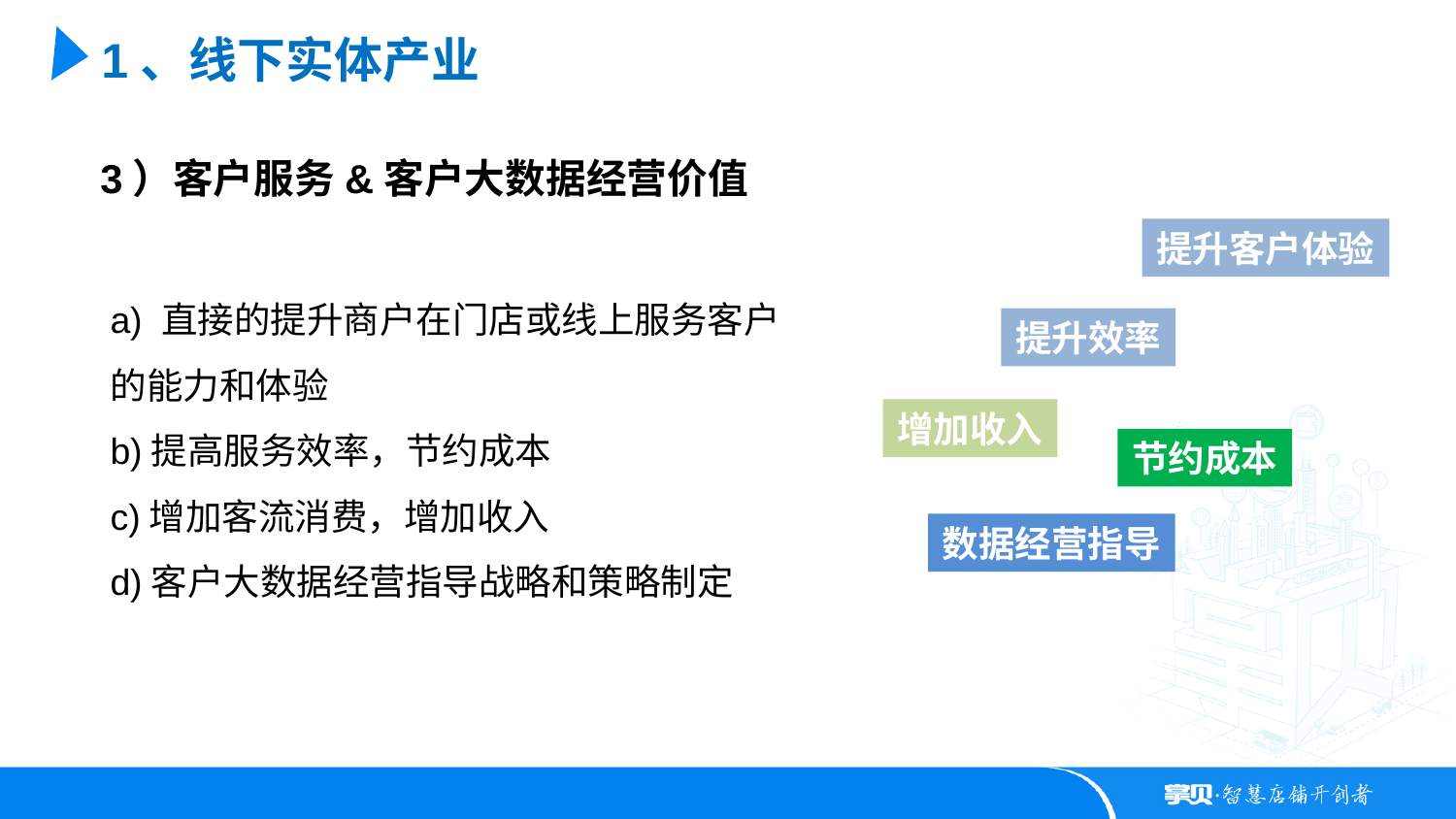

1、线下实体产业

3）客户服务&客户大数据经营价值
提升客户体验
a) 直接的提升商户在门店或线上服务客户的能力和体验
b)提高服务效率，节约成本
c)增加客流消费，增加收入
d)客户大数据经营指导战略和策略制定
提升效率
增加收入
节约成本
数据经营指导